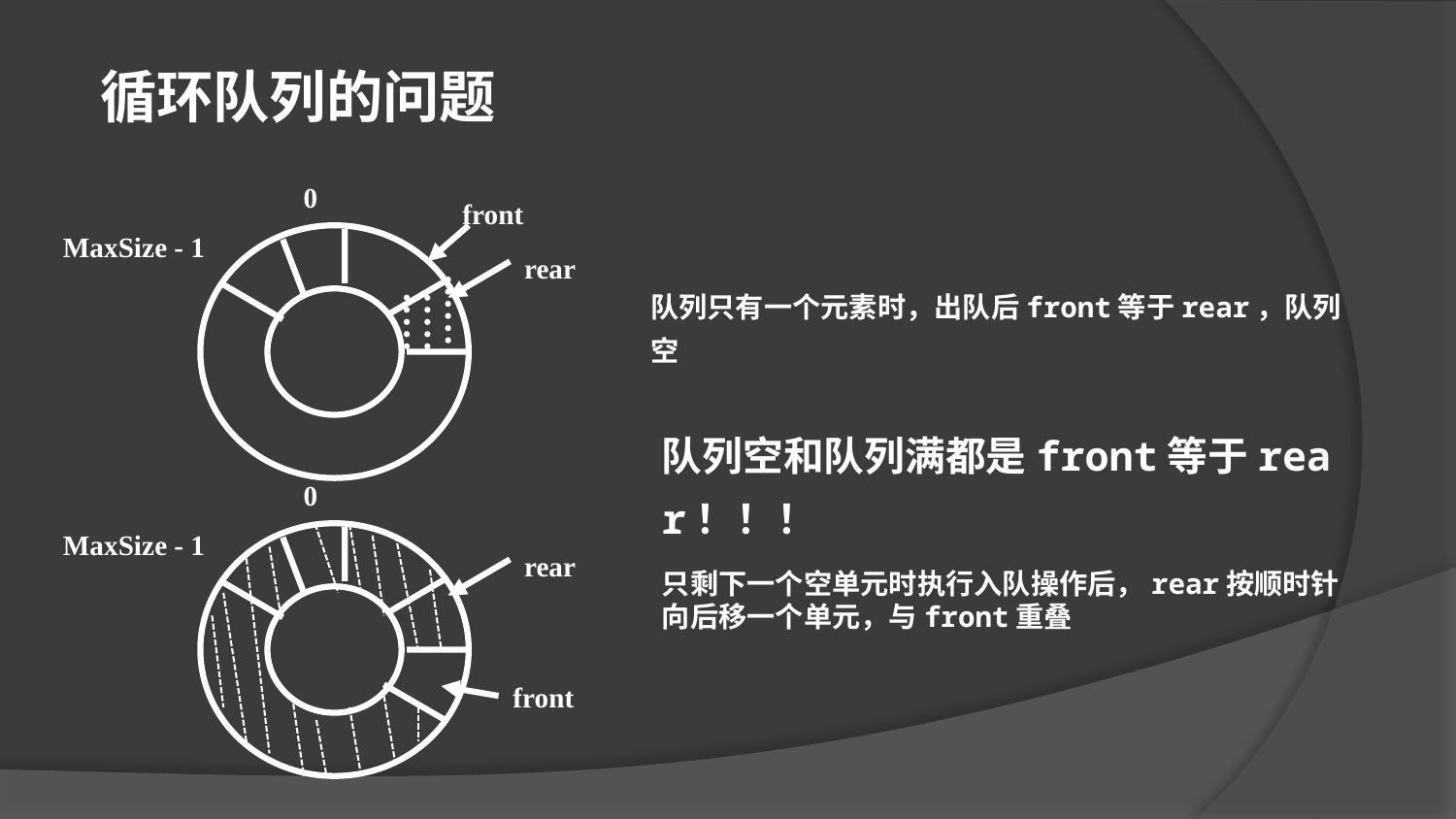

循环队列的问题
0
front

MaxSize - 1

rear

队列只有一个元素时，出队后front等于rear，队列空
队列空和队列满都是front等于rear！！！
0

MaxSize - 1

rear

front

只剩下一个空单元时执行入队操作后，rear按顺时针向后移一个单元，与front重叠